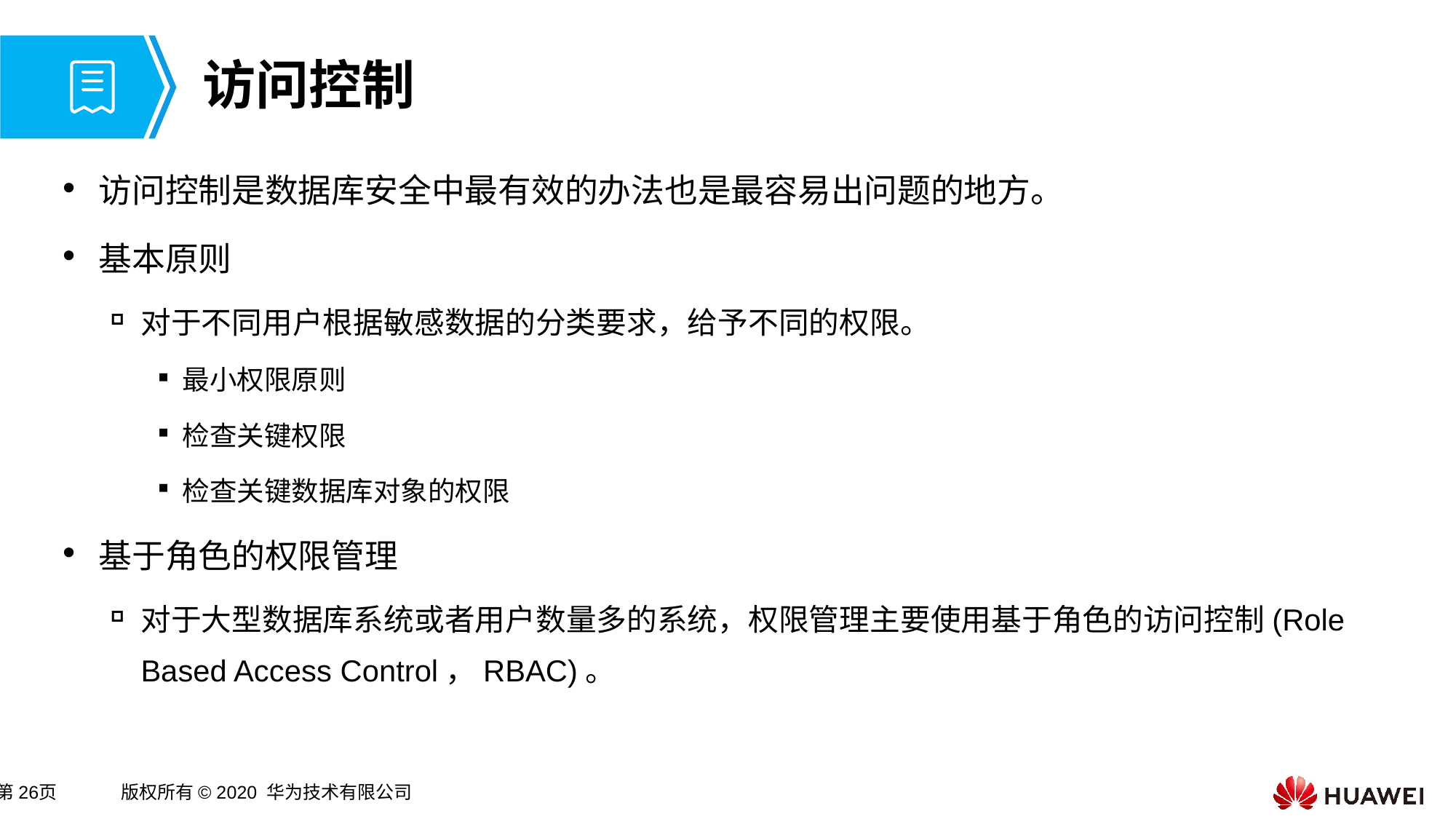

# 访问控制
访问控制是数据库安全中最有效的办法也是最容易出问题的地方。
基本原则
对于不同用户根据敏感数据的分类要求，给予不同的权限。
最小权限原则
检查关键权限
检查关键数据库对象的权限
基于角色的权限管理
对于大型数据库系统或者用户数量多的系统，权限管理主要使用基于角色的访问控制(Role Based Access Control，RBAC)。